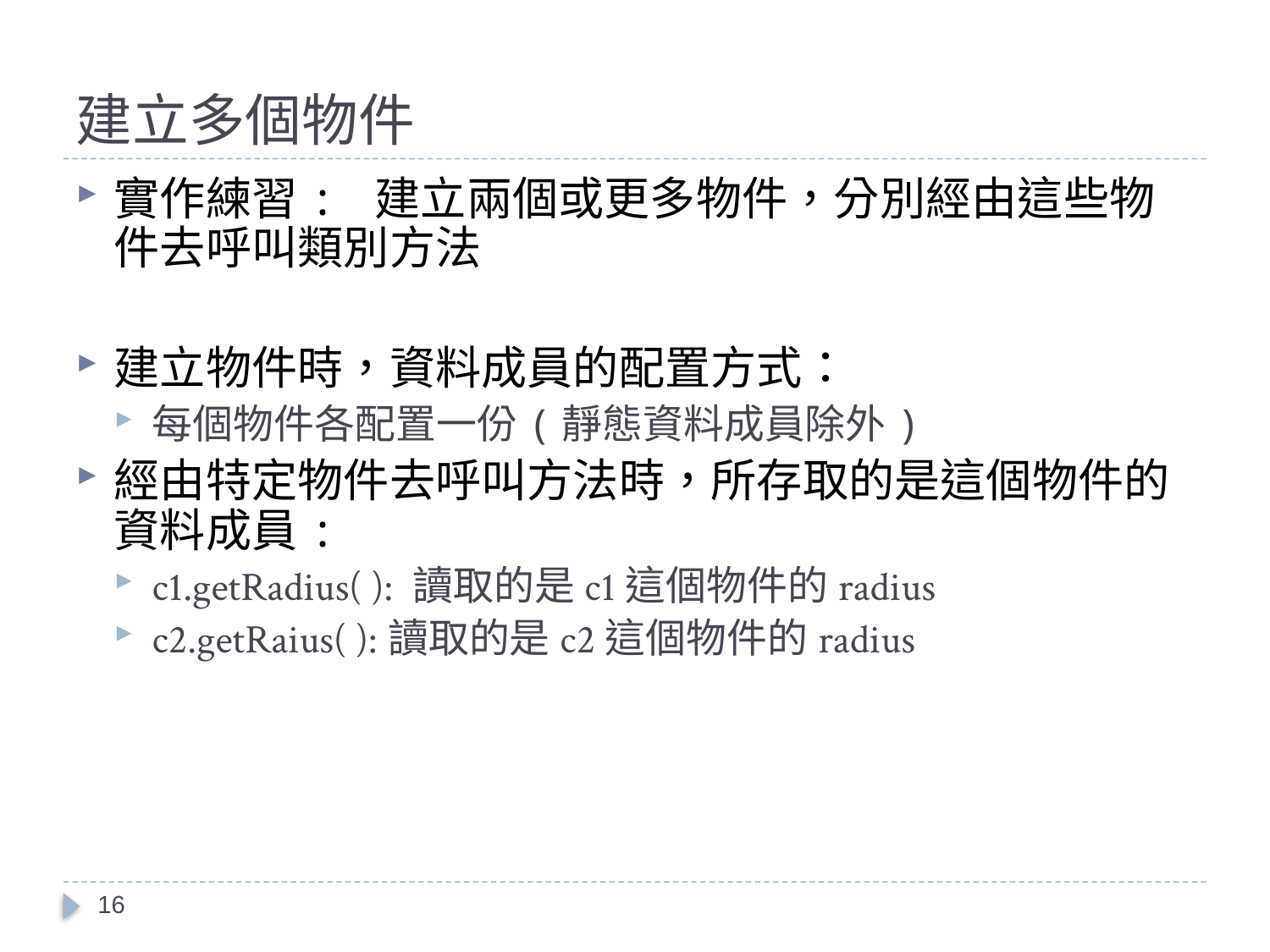

# 建立多個物件
實作練習: 建立兩個或更多物件，分別經由這些物件去呼叫類別方法

建立物件時，資料成員的配置方式：
每個物件各配置一份(靜態資料成員除外)
經由特定物件去呼叫方法時，所存取的是這個物件的資料成員:
c1.getRadius( ): 讀取的是c1這個物件的radius
c2.getRaius( ):讀取的是c2這個物件的radius

16